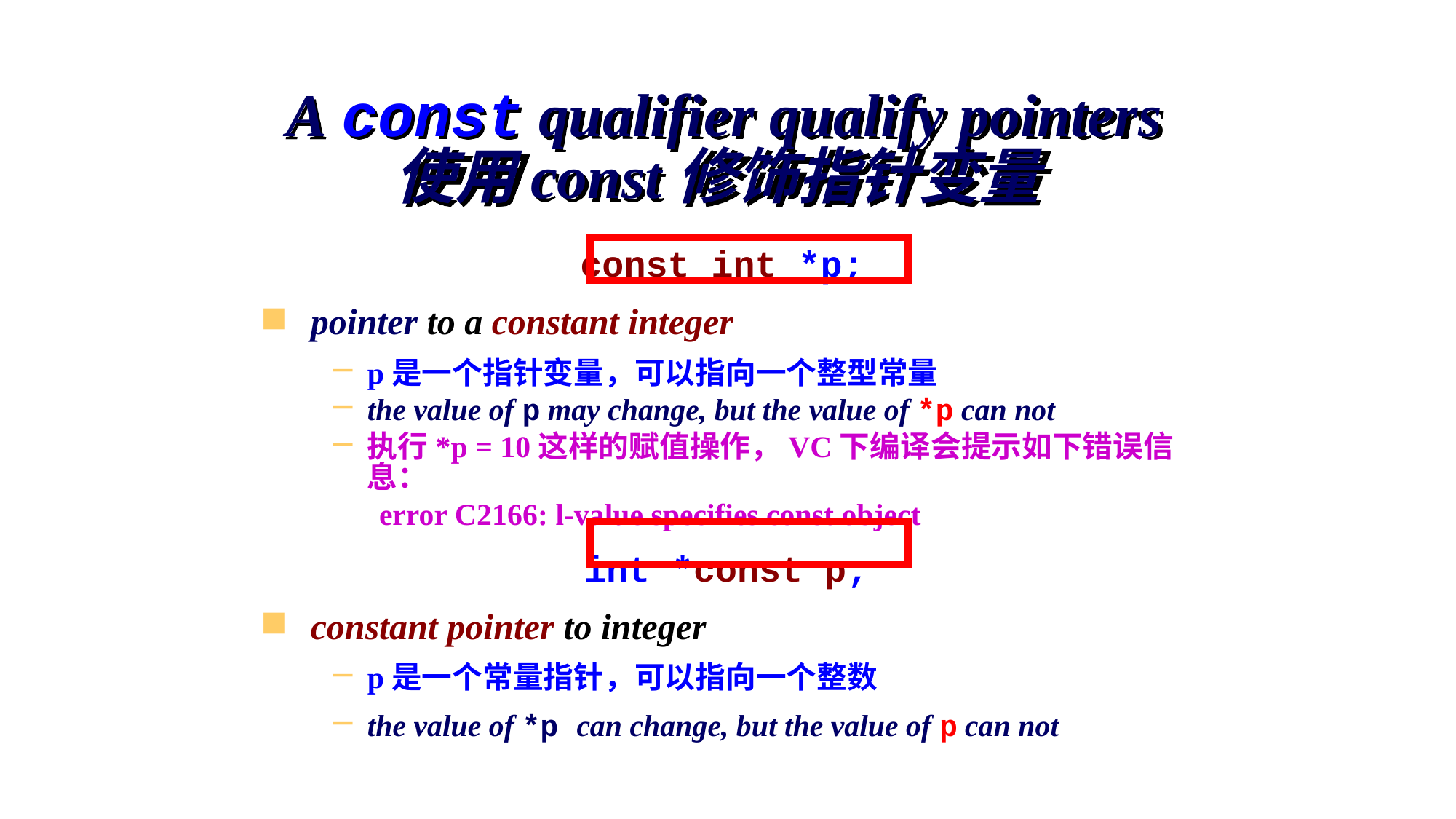

# A const qualifier qualify pointers 使用const修饰指针变量
const int *p;
pointer to a constant integer
p是一个指针变量，可以指向一个整型常量
the value of p may change, but the value of *p can not
执行*p = 10这样的赋值操作，VC下编译会提示如下错误信息：
      error C2166: l-value specifies const object
int *const p;
constant pointer to integer
p是一个常量指针，可以指向一个整数
the value of *p can change, but the value of p can not